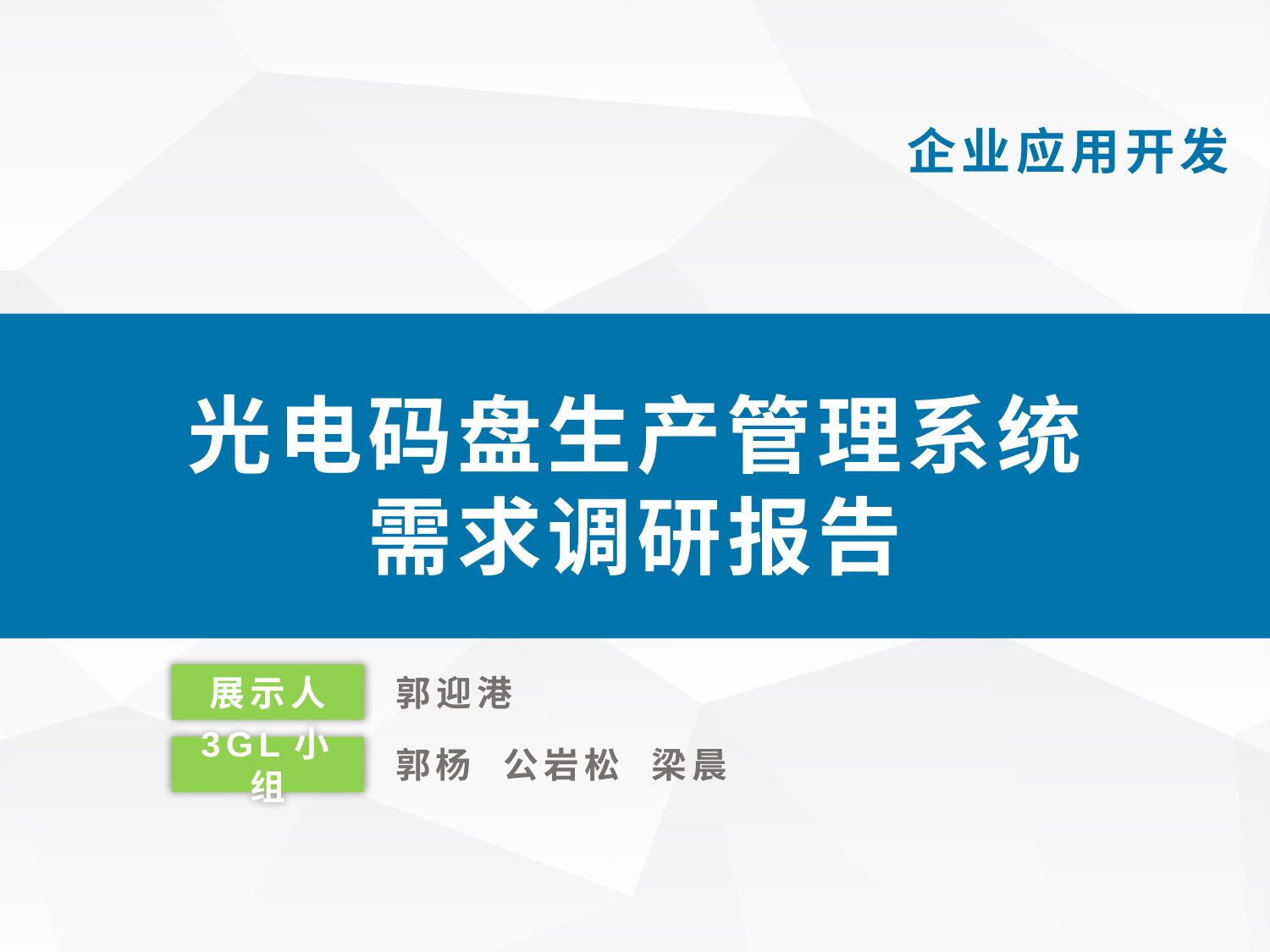

企业应用开发

光电码盘生产管理系统
需求调研报告
我们毕业啦
其实是答辩的标题地方
郭迎港
展示人
3GL小组
郭杨  公岩松  梁晨